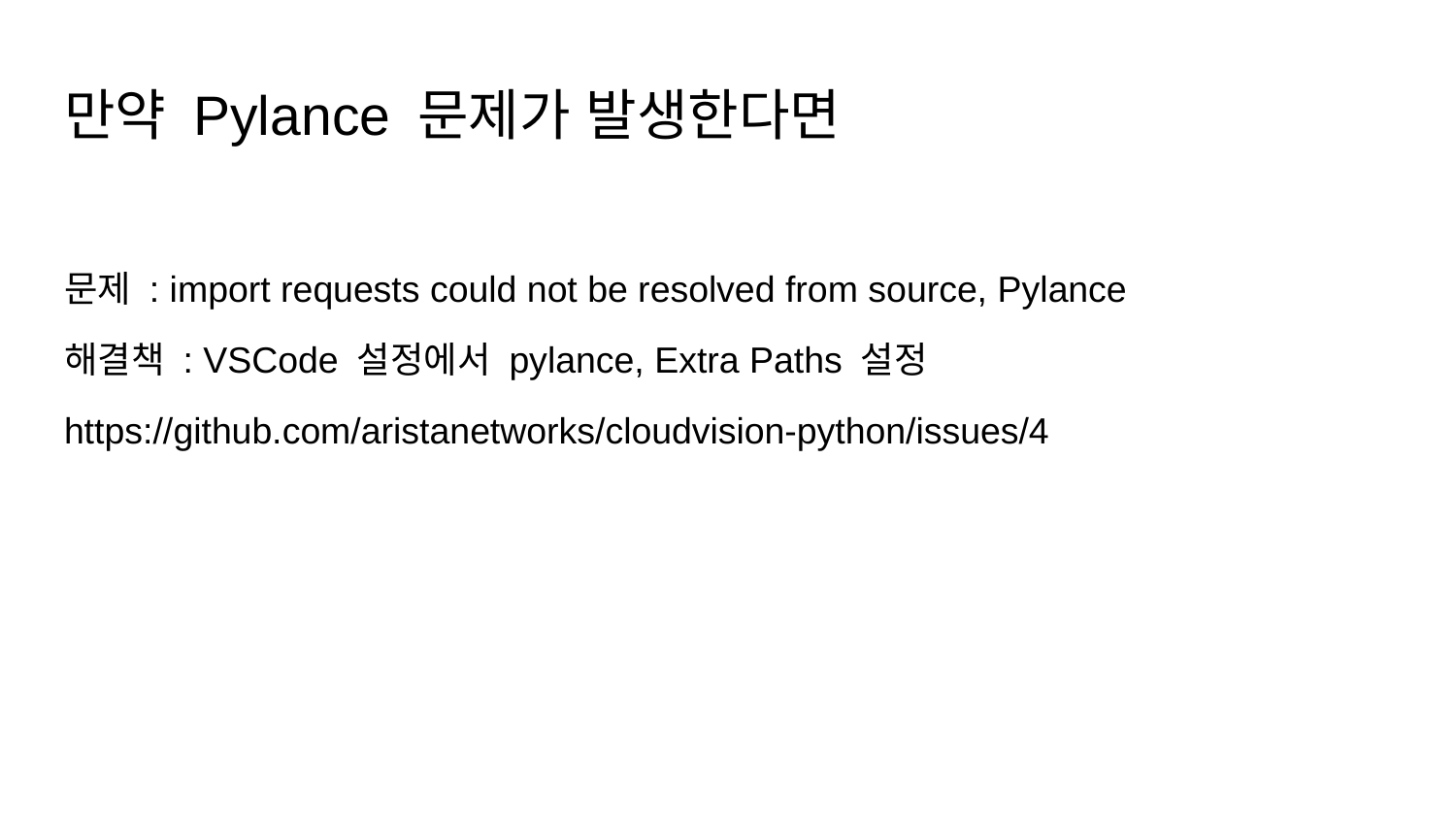

# 만약 Pylance 문제가 발생한다면

문제 : import requests could not be resolved from source, Pylance
해결책 : VSCode 설정에서 pylance, Extra Paths 설정
https://github.com/aristanetworks/cloudvision-python/issues/4